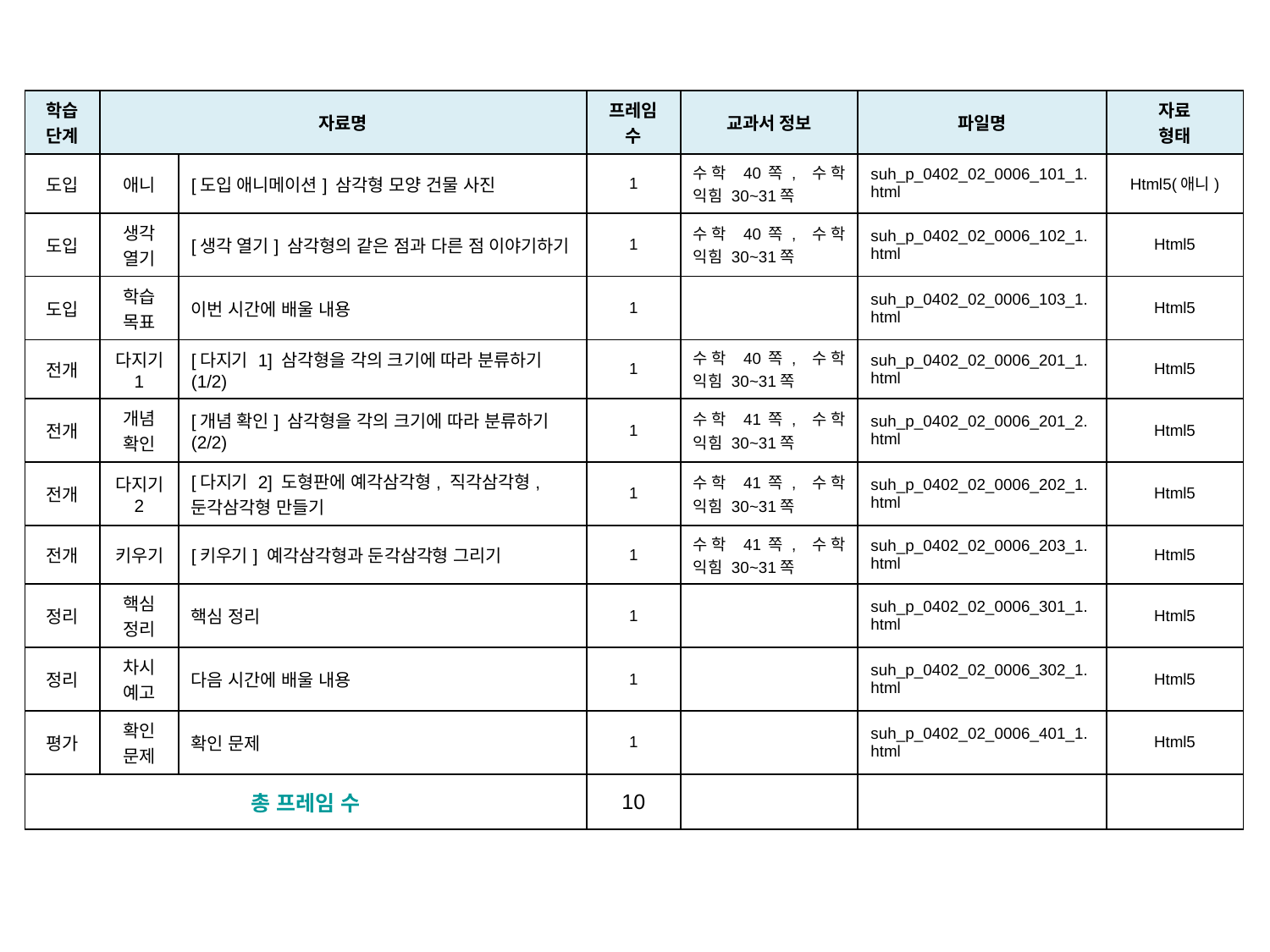

| 학습 단계 | 자료명 |  | 프레임 수 | 교과서 정보 | 파일명 | 자료 형태 |
| --- | --- | --- | --- | --- | --- | --- |
| 도입 | 애니 | [도입 애니메이션] 삼각형 모양 건물 사진 | 1 | 수학 40쪽, 수학 익힘 30~31쪽 | suh\_p\_0402\_02\_0006\_101\_1.html | Html5(애니) |
| 도입 | 생각 열기 | [생각 열기] 삼각형의 같은 점과 다른 점 이야기하기 | 1 | 수학 40쪽, 수학 익힘 30~31쪽 | suh\_p\_0402\_02\_0006\_102\_1.html | Html5 |
| 도입 | 학습 목표 | 이번 시간에 배울 내용 | 1 |  | suh\_p\_0402\_02\_0006\_103\_1.html | Html5 |
| 전개 | 다지기 1 | [다지기 1] 삼각형을 각의 크기에 따라 분류하기(1/2) | 1 | 수학 40쪽, 수학 익힘 30~31쪽 | suh\_p\_0402\_02\_0006\_201\_1.html | Html5 |
| 전개 | 개념 확인 | [개념 확인] 삼각형을 각의 크기에 따라 분류하기(2/2) | 1 | 수학 41쪽, 수학 익힘 30~31쪽 | suh\_p\_0402\_02\_0006\_201\_2.html | Html5 |
| 전개 | 다지기 2 | [다지기 2] 도형판에 예각삼각형, 직각삼각형, 둔각삼각형 만들기 | 1 | 수학 41쪽, 수학 익힘 30~31쪽 | suh\_p\_0402\_02\_0006\_202\_1.html | Html5 |
| 전개 | 키우기 | [키우기] 예각삼각형과 둔각삼각형 그리기 | 1 | 수학 41쪽, 수학 익힘 30~31쪽 | suh\_p\_0402\_02\_0006\_203\_1.html | Html5 |
| 정리 | 핵심 정리 | 핵심 정리 | 1 |  | suh\_p\_0402\_02\_0006\_301\_1.html | Html5 |
| 정리 | 차시 예고 | 다음 시간에 배울 내용 | 1 |  | suh\_p\_0402\_02\_0006\_302\_1.html | Html5 |
| 평가 | 확인 문제 | 확인 문제 | 1 |  | suh\_p\_0402\_02\_0006\_401\_1.html | Html5 |
| 총 프레임 수 |  |  | 10 |  |  |  |